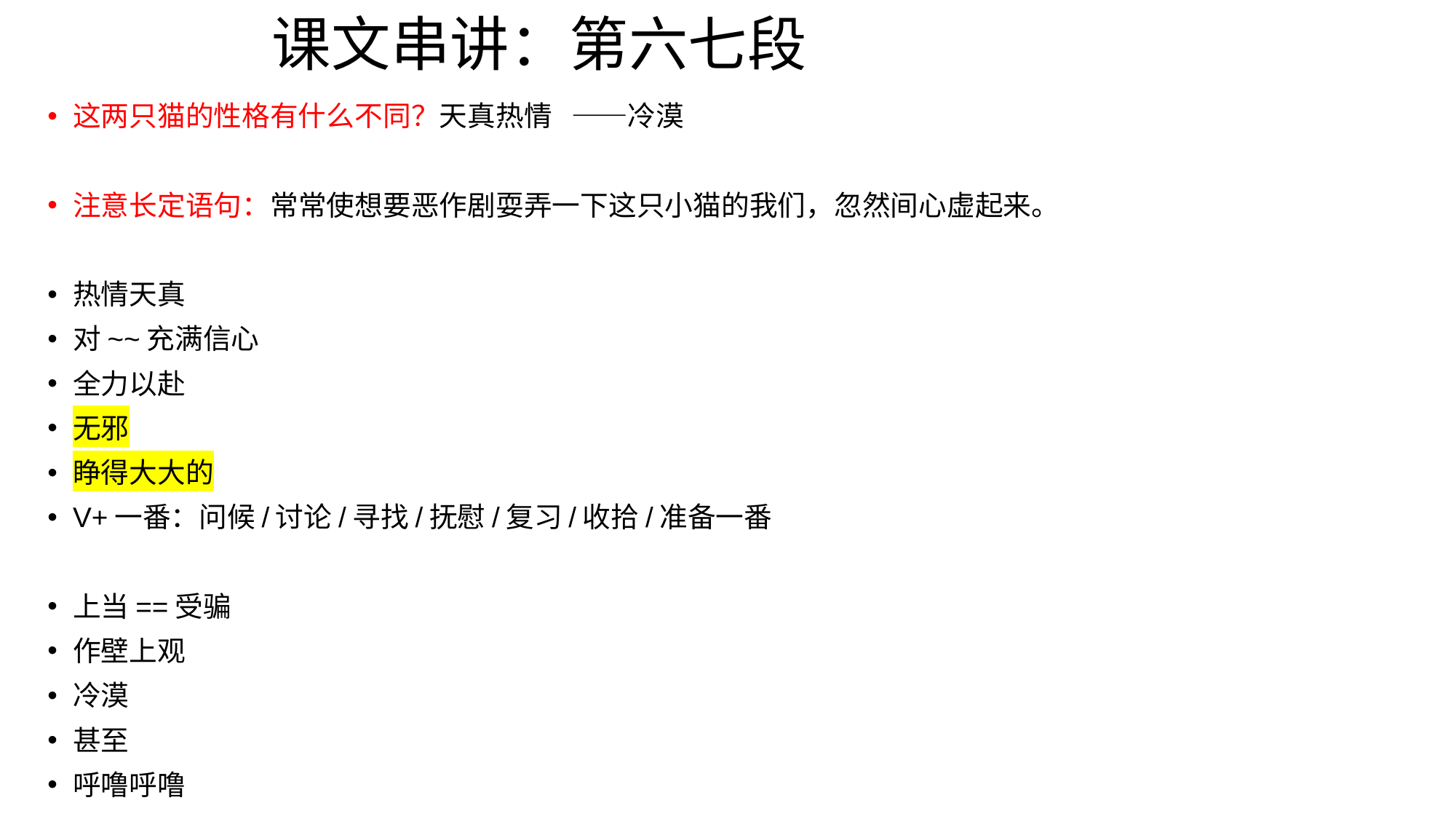

# 课文串讲：第六七段
这两只猫的性格有什么不同？天真热情   ——冷漠

注意长定语句：常常使想要恶作剧耍弄一下这只小猫的我们，忽然间心虚起来。

热情天真
对~~充满信心
全力以赴
无邪
睁得大大的
V+一番：问候/讨论/寻找/抚慰/复习/收拾/准备一番

上当==受骗
作壁上观
冷漠
甚至
呼噜呼噜